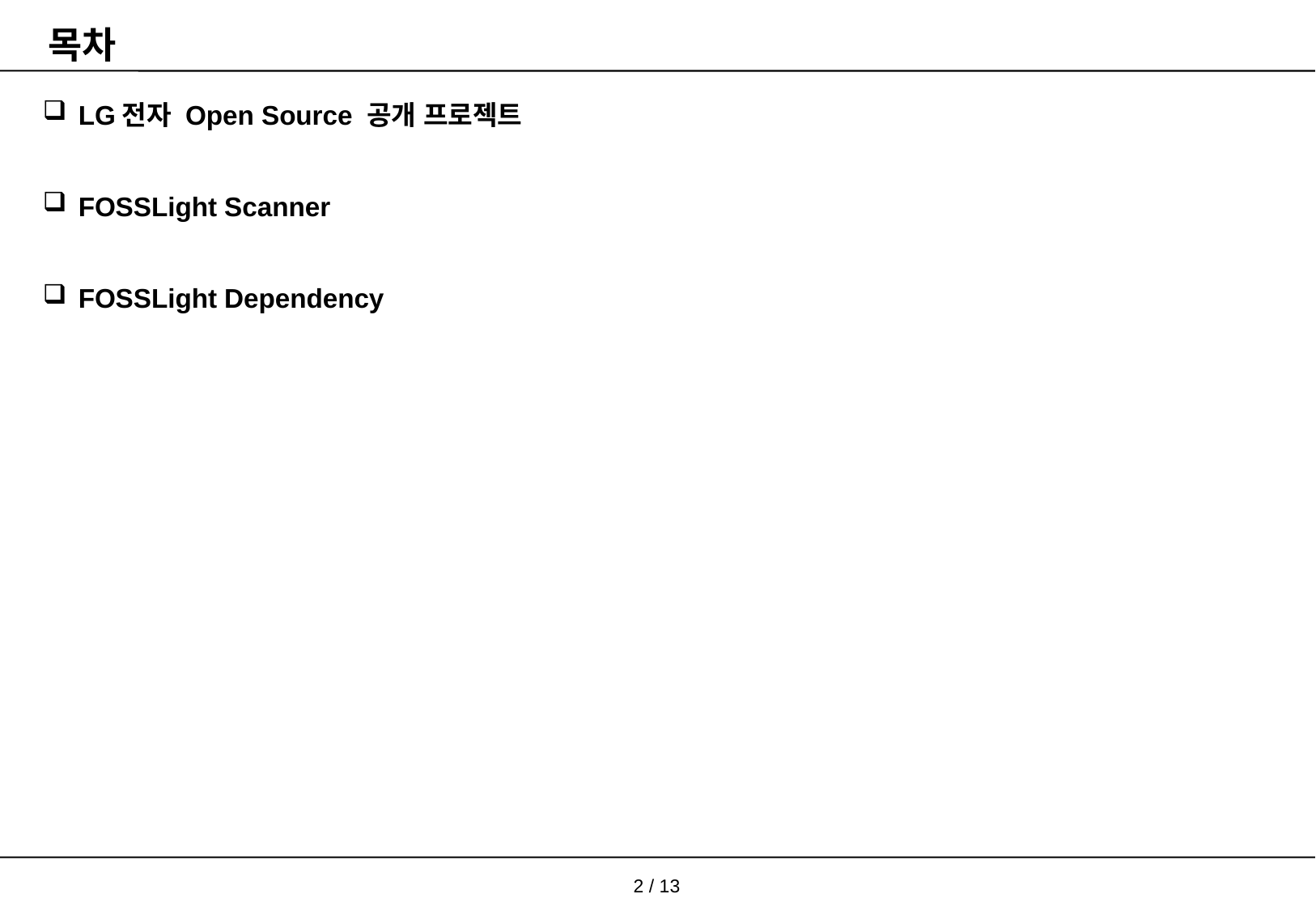

# 목차
LG전자 Open Source 공개 프로젝트

FOSSLight Scanner

FOSSLight Dependency